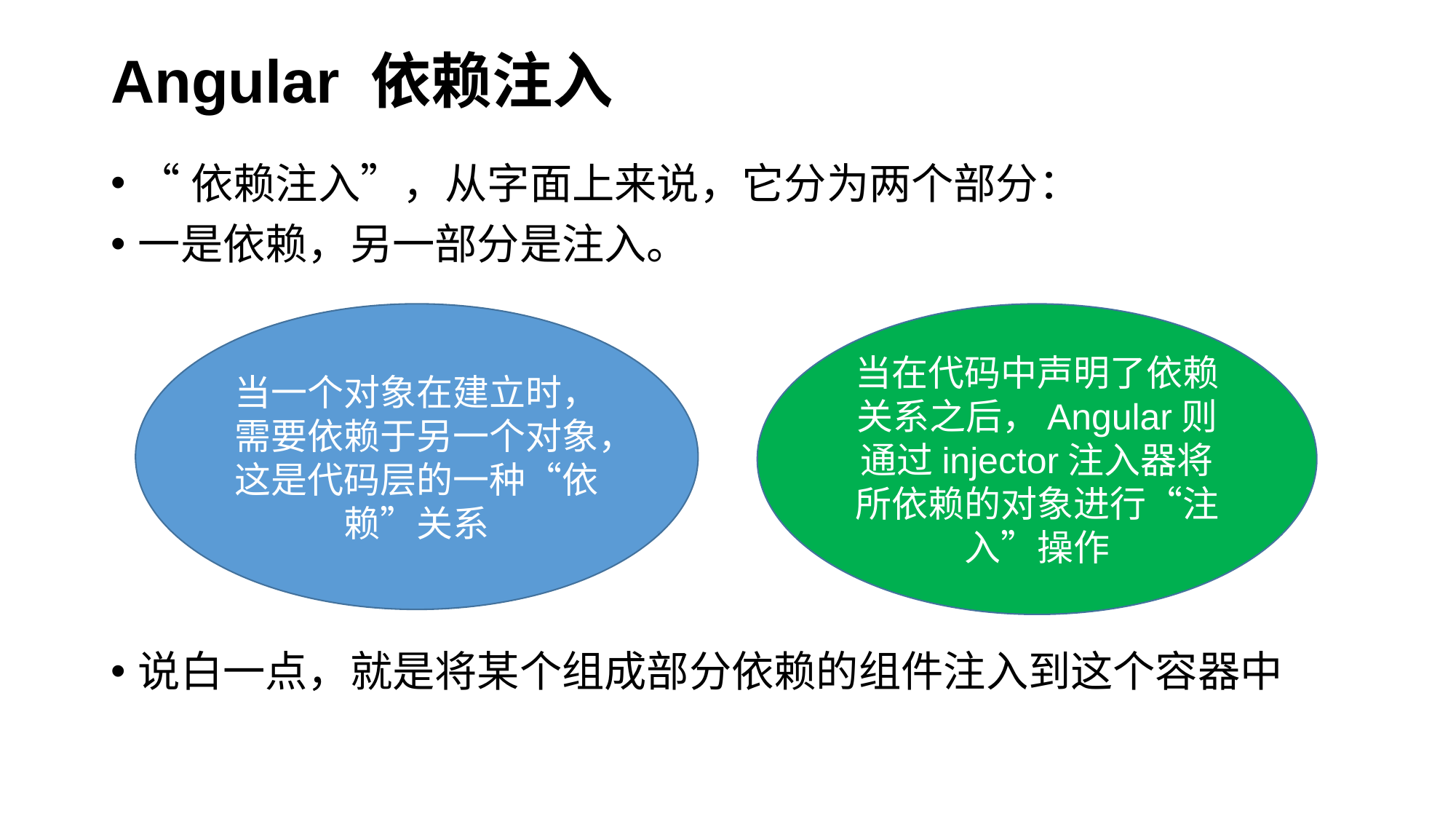

Angular 依赖注入
“依赖注入”，从字面上来说，它分为两个部分：
一是依赖，另一部分是注入。

说白一点，就是将某个组成部分依赖的组件注入到这个容器中
当一个对象在建立时，需要依赖于另一个对象，这是代码层的一种“依赖”关系
当在代码中声明了依赖关系之后，Angular则通过injector注入器将所依赖的对象进行“注入”操作